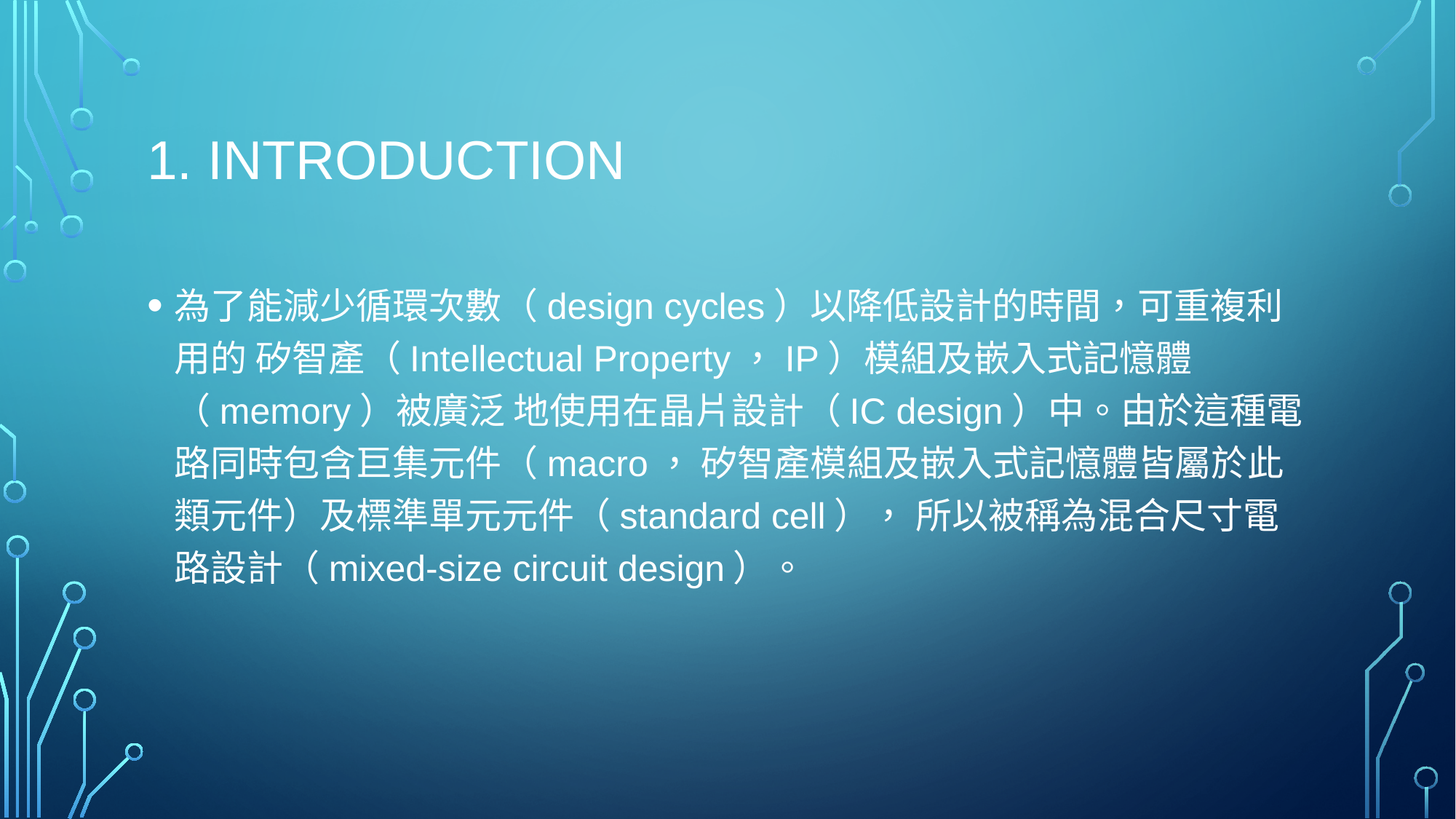

# 1. Introduction
為了能減少循環次數（design cycles）以降低設計的時間，可重複利用的 矽智產（Intellectual Property，IP）模組及嵌入式記憶體（memory）被廣泛 地使用在晶片設計（IC design）中。由於這種電路同時包含巨集元件（macro， 矽智產模組及嵌入式記憶體皆屬於此類元件）及標準單元元件（standard cell）， 所以被稱為混合尺寸電路設計（mixed-size circuit design）。